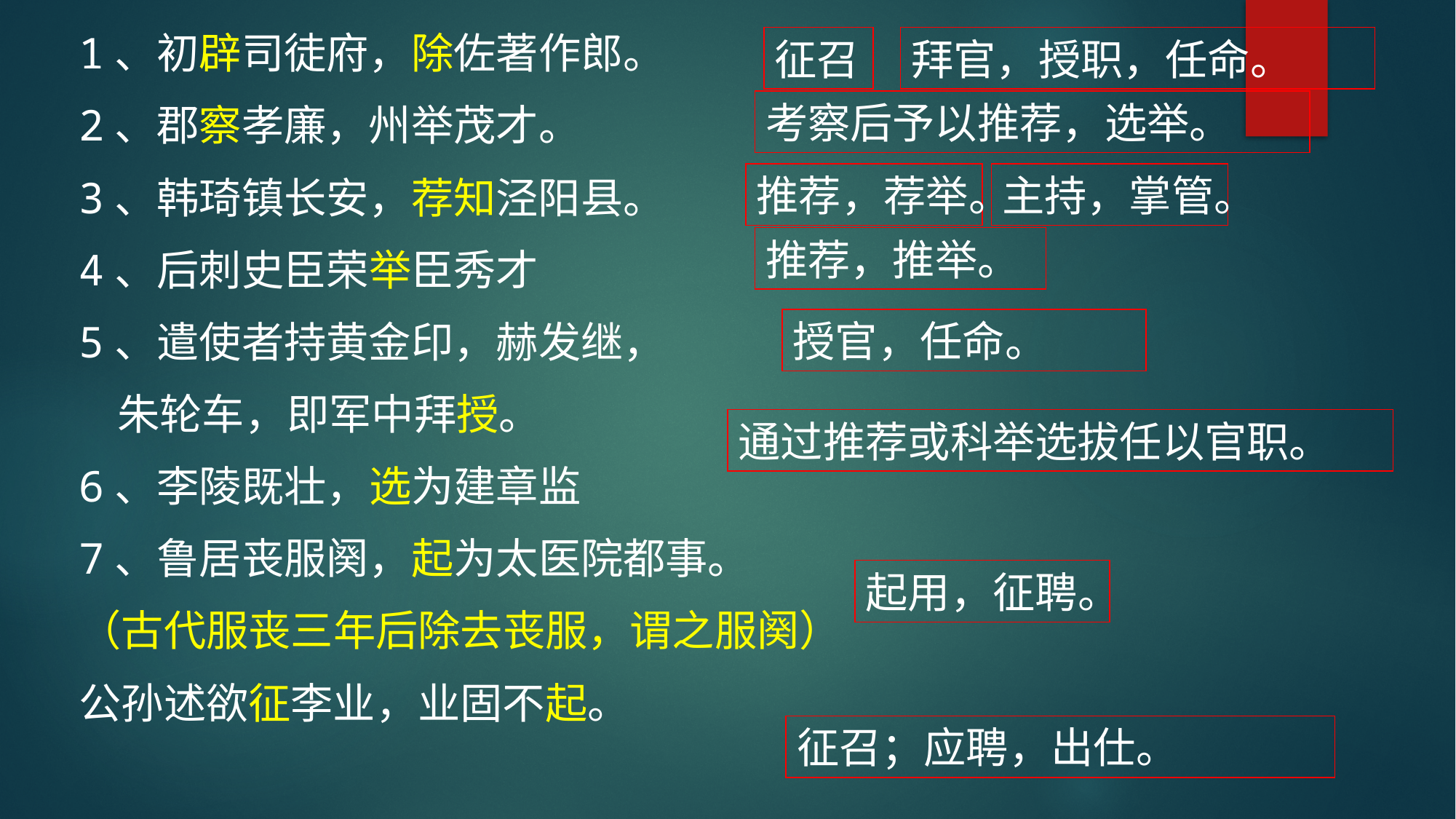

1、初辟司徒府，除佐著作郎。
2、郡察孝廉，州举茂才。
3、韩琦镇长安，荐知泾阳县。
4、后刺史臣荣举臣秀才
5、遣使者持黄金印，赫发继，
   朱轮车，即军中拜授。
6、李陵既壮，选为建章监
7、鲁居丧服阕，起为太医院都事。
（古代服丧三年后除去丧服，谓之服阕）
公孙述欲征李业，业固不起。
征召
拜官，授职，任命。
考察后予以推荐，选举。
推荐，荐举。
主持，掌管。
推荐，推举。
授官，任命。
通过推荐或科举选拔任以官职。
起用，征聘。
征召；应聘，出仕。